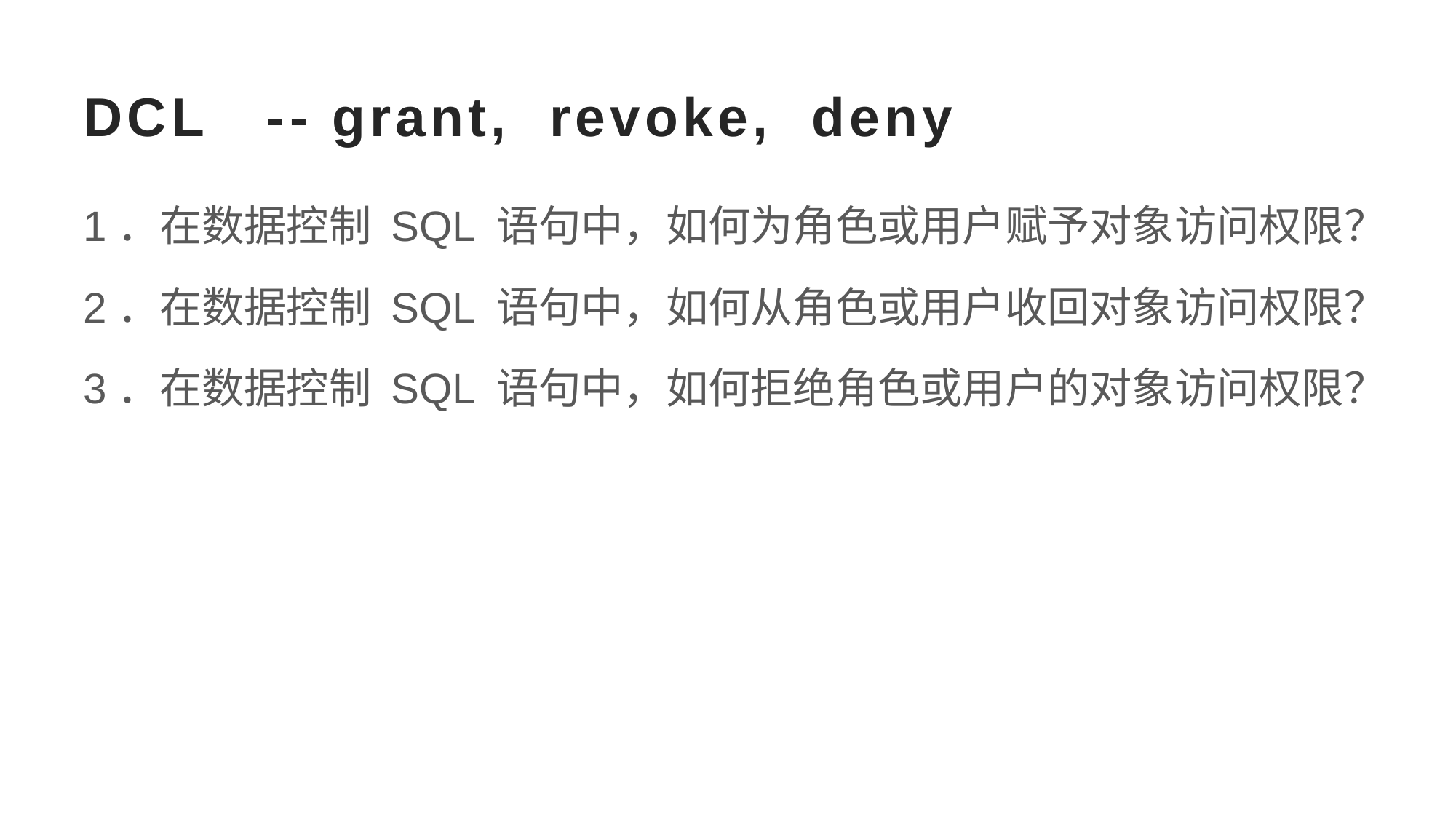

# DCL   -- grant,  revoke,  deny
1．在数据控制 SQL 语句中，如何为角色或用户赋予对象访问权限？
2．在数据控制 SQL 语句中，如何从角色或用户收回对象访问权限？
3．在数据控制 SQL 语句中，如何拒绝角色或用户的对象访问权限？